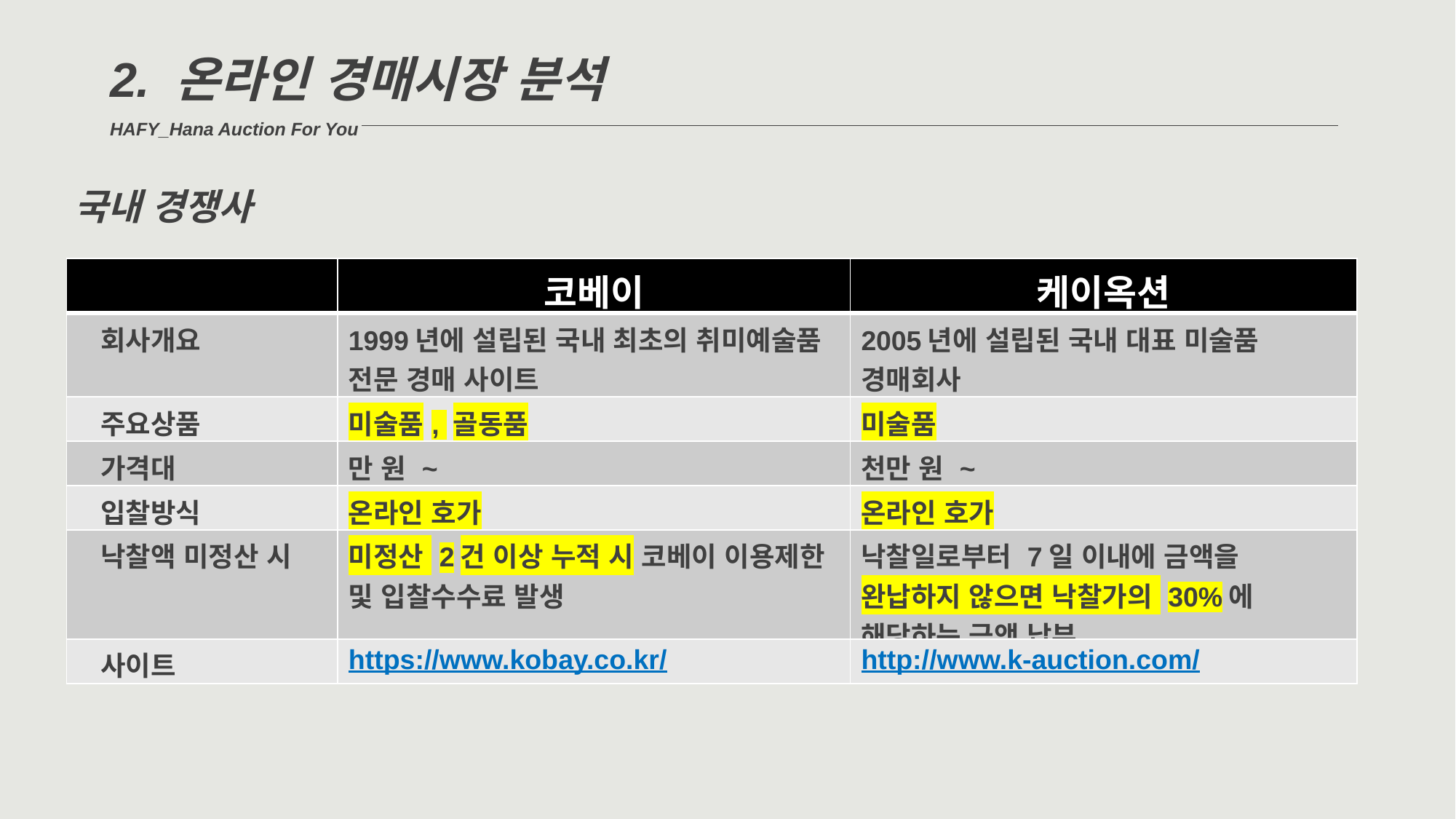

2. 온라인 경매시장 분석
HAFY_Hana Auction For You
국내 경쟁사
|  | 코베이 | 케이옥션 |
| --- | --- | --- |
| 회사개요 | 1999년에 설립된 국내 최초의 취미예술품 전문 경매 사이트 | 2005년에 설립된 국내 대표 미술품 경매회사 |
| 주요상품 | 미술품, 골동품 | 미술품 |
| 가격대 | 만 원 ~ | 천만 원 ~ |
| 입찰방식 | 온라인 호가 | 온라인 호가 |
| 낙찰액 미정산 시 | 미정산 2건 이상 누적 시 코베이 이용제한 및 입찰수수료 발생 | 낙찰일로부터 7일 이내에 금액을 완납하지 않으면 낙찰가의 30%에 해당하는 금액 납부 |
| 사이트 | https://www.kobay.co.kr/ | http://www.k-auction.com/ |
옥션 중고장터 (http://corners.auction.co.kr/corner/UsedBest.aspx
회사개요: 2005년에 설립된 국내 대표 미술품 경매회사
주요 상품: 일반 물품
가격: 천만 원 ~
입찰방식: 온라인 호가
낙찰액 미정산 시:  각 경매물품의 낙찰일로부터 7일 이내에 금액을 낙찰자로부터 완납받지 못하는 경우, 낙찰가의 30%에 해당하는 금액 을 낙찰자에게 청구;